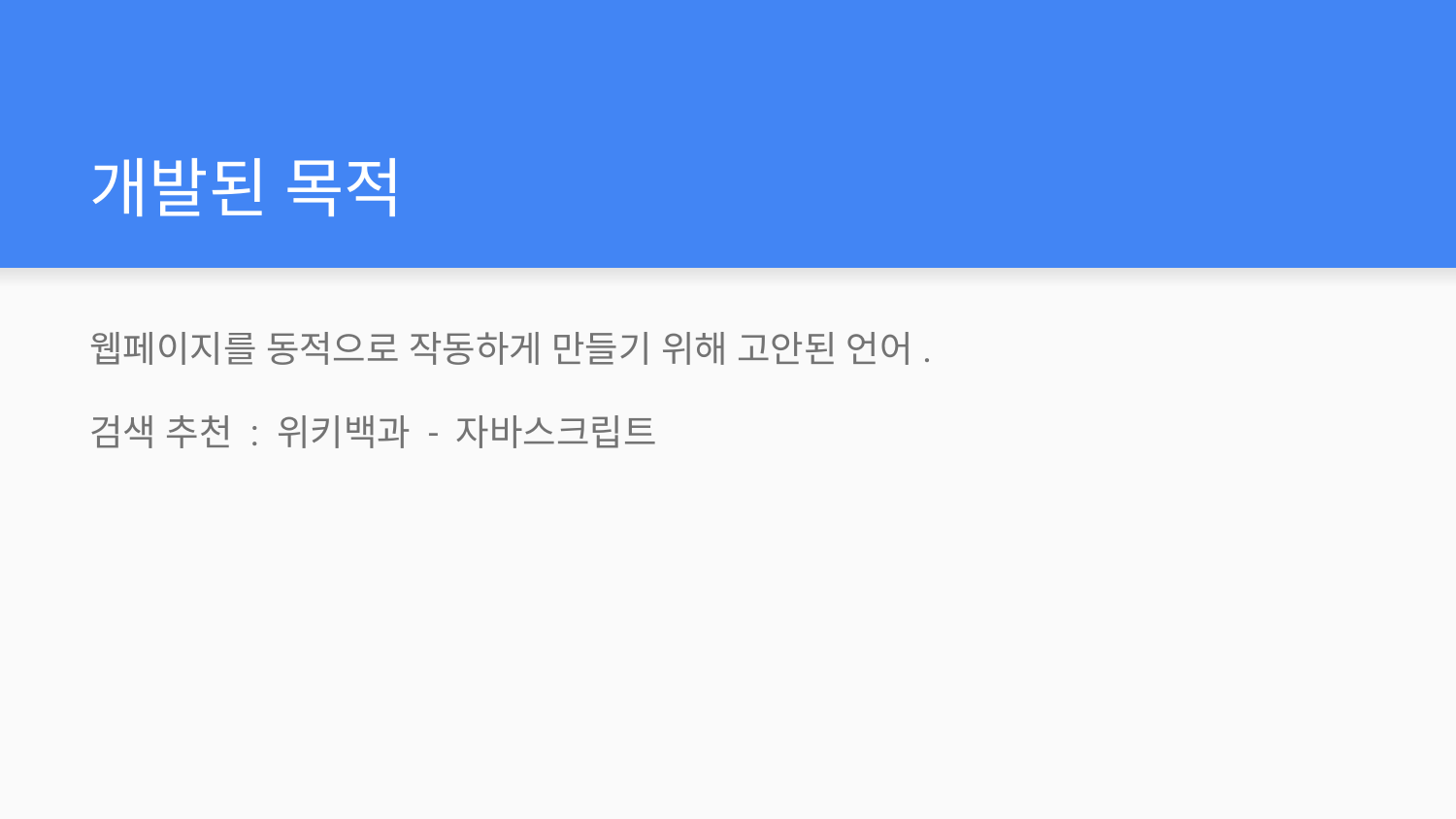

# 개발된 목적
웹페이지를 동적으로 작동하게 만들기 위해 고안된 언어.
검색 추천 : 위키백과 - 자바스크립트